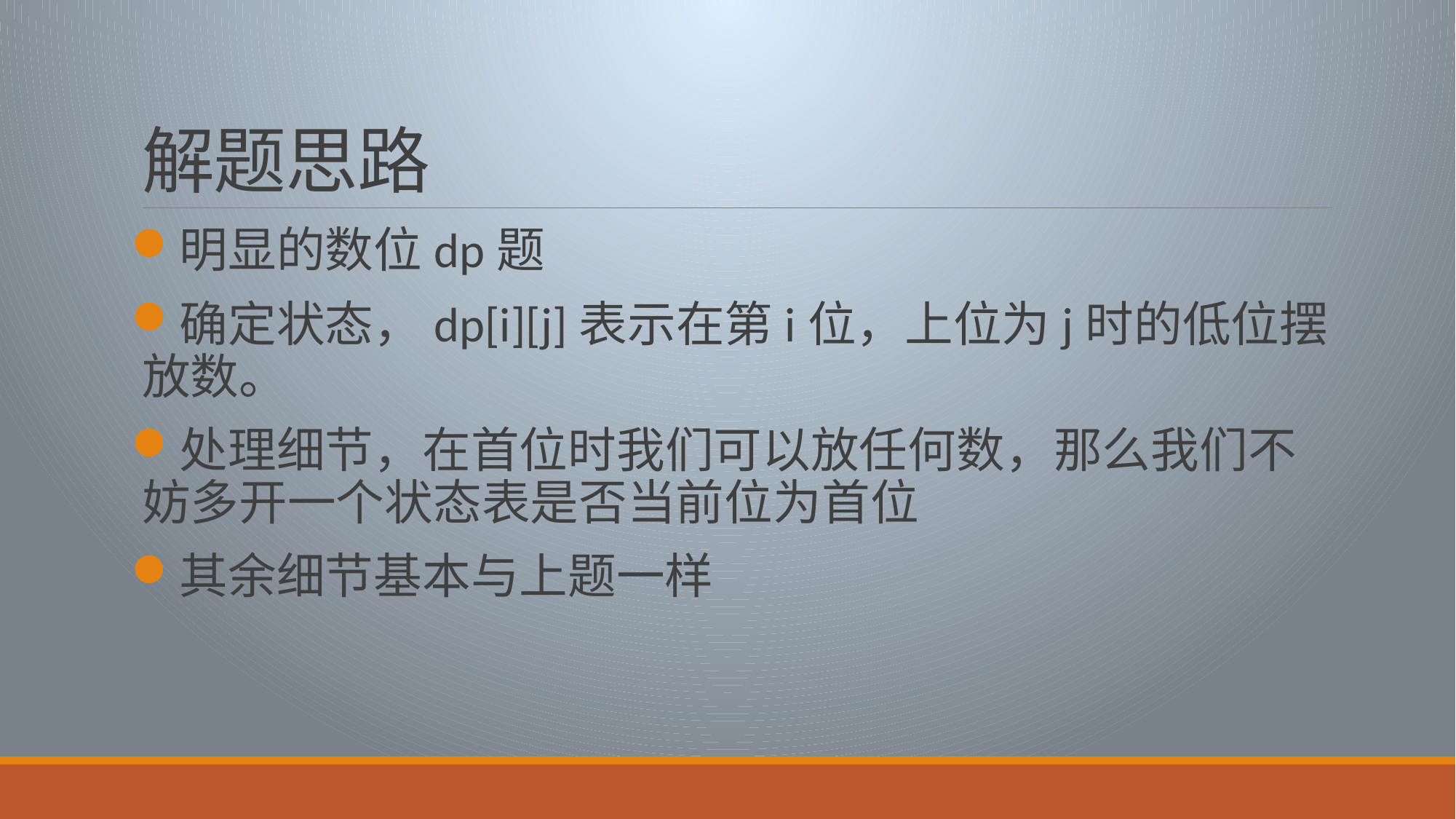

# 解题思路
明显的数位dp题
确定状态，dp[i][j]表示在第i位，上位为j时的低位摆放数。
处理细节，在首位时我们可以放任何数，那么我们不妨多开一个状态表是否当前位为首位
其余细节基本与上题一样